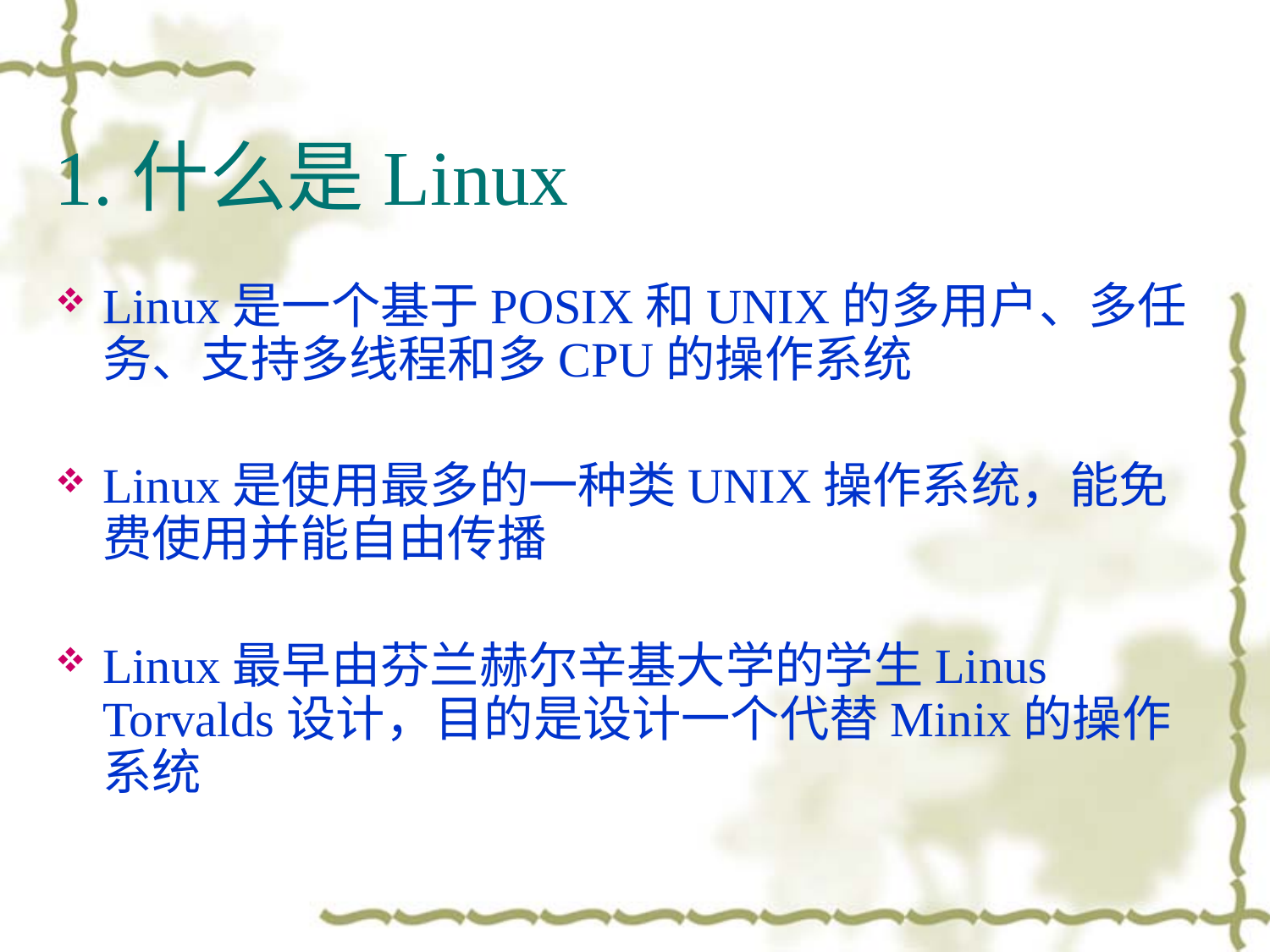

# 1.什么是Linux
Linux是一个基于POSIX和UNIX的多用户、多任务、支持多线程和多CPU的操作系统

Linux是使用最多的一种类UNIX操作系统，能免费使用并能自由传播

Linux最早由芬兰赫尔辛基大学的学生Linus Torvalds设计，目的是设计一个代替Minix的操作系统